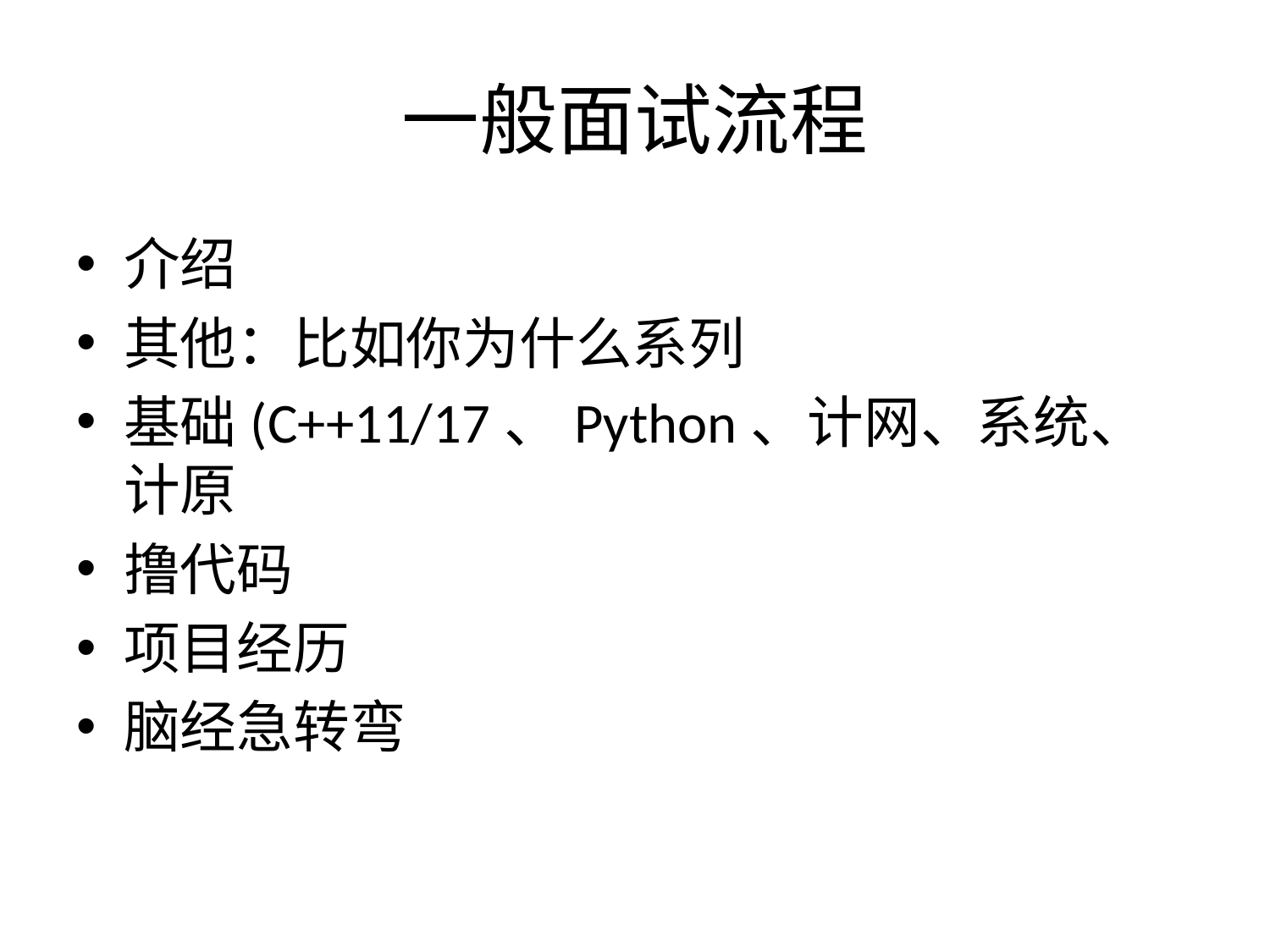

# 一般面试流程
介绍
其他：比如你为什么系列
基础(C++11/17、Python、计网、系统、计原
撸代码
项目经历
脑经急转弯